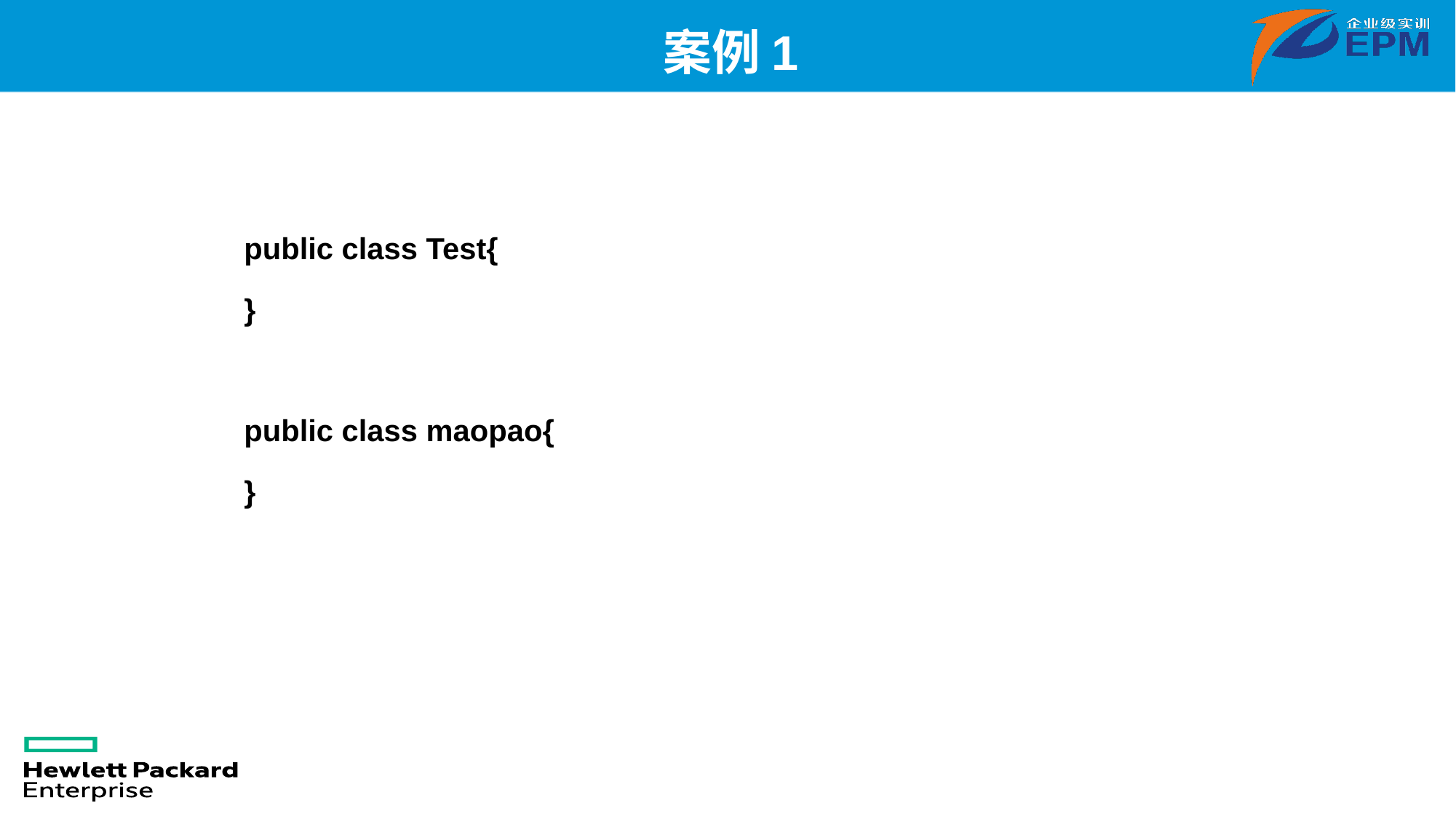

# 案例1
public class Test{
}

public class maopao{
}